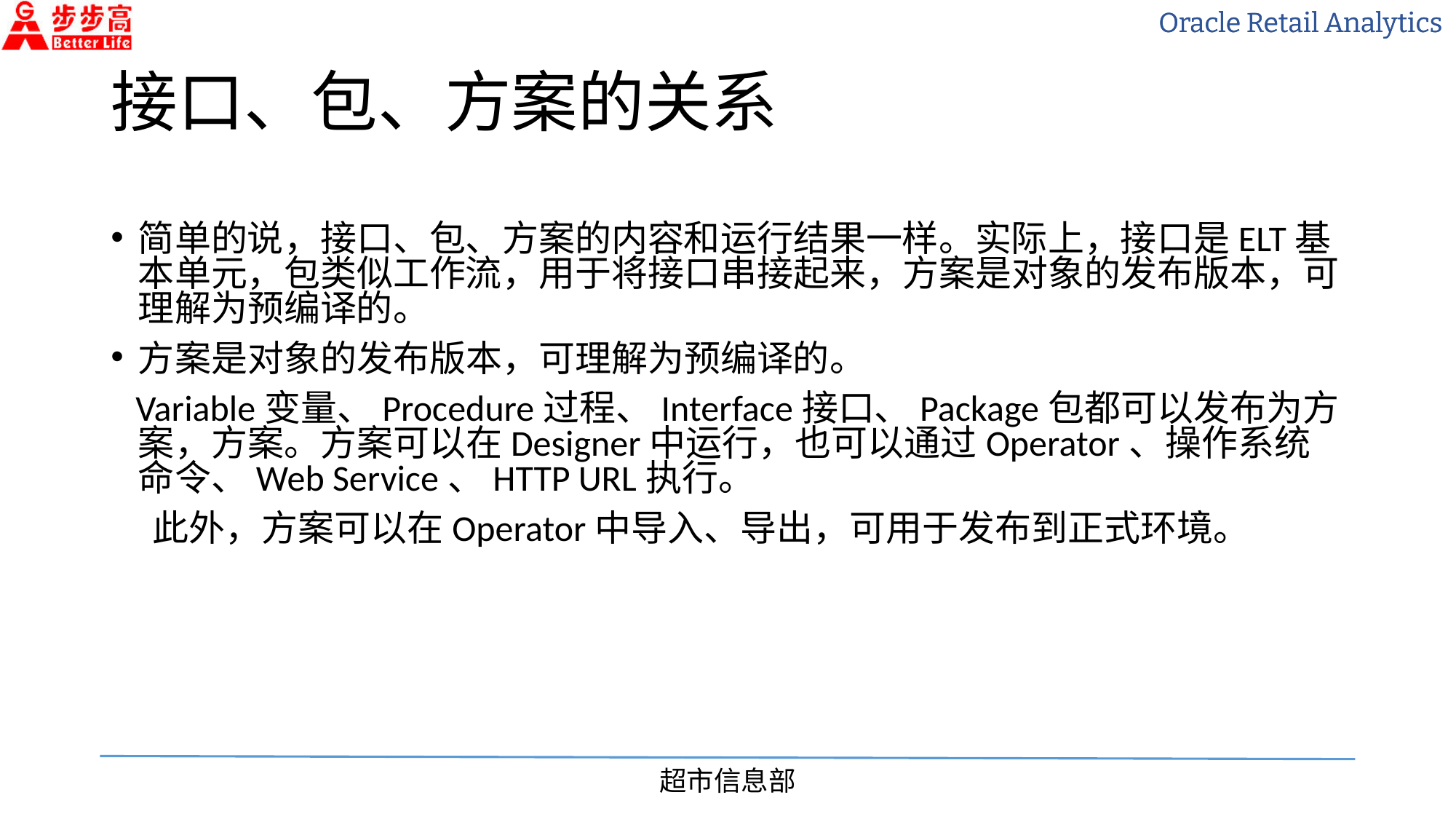

# 接口、包、方案的关系
简单的说，接口、包、方案的内容和运行结果一样。实际上，接口是ELT基本单元，包类似工作流，用于将接口串接起来，方案是对象的发布版本，可理解为预编译的。
方案是对象的发布版本，可理解为预编译的。
   Variable变量、Procedure过程、Interface接口、Package包都可以发布为方案，方案。方案可以在Designer中运行，也可以通过Operator、操作系统命令、Web Service、HTTP URL执行。
    此外，方案可以在Operator中导入、导出，可用于发布到正式环境。